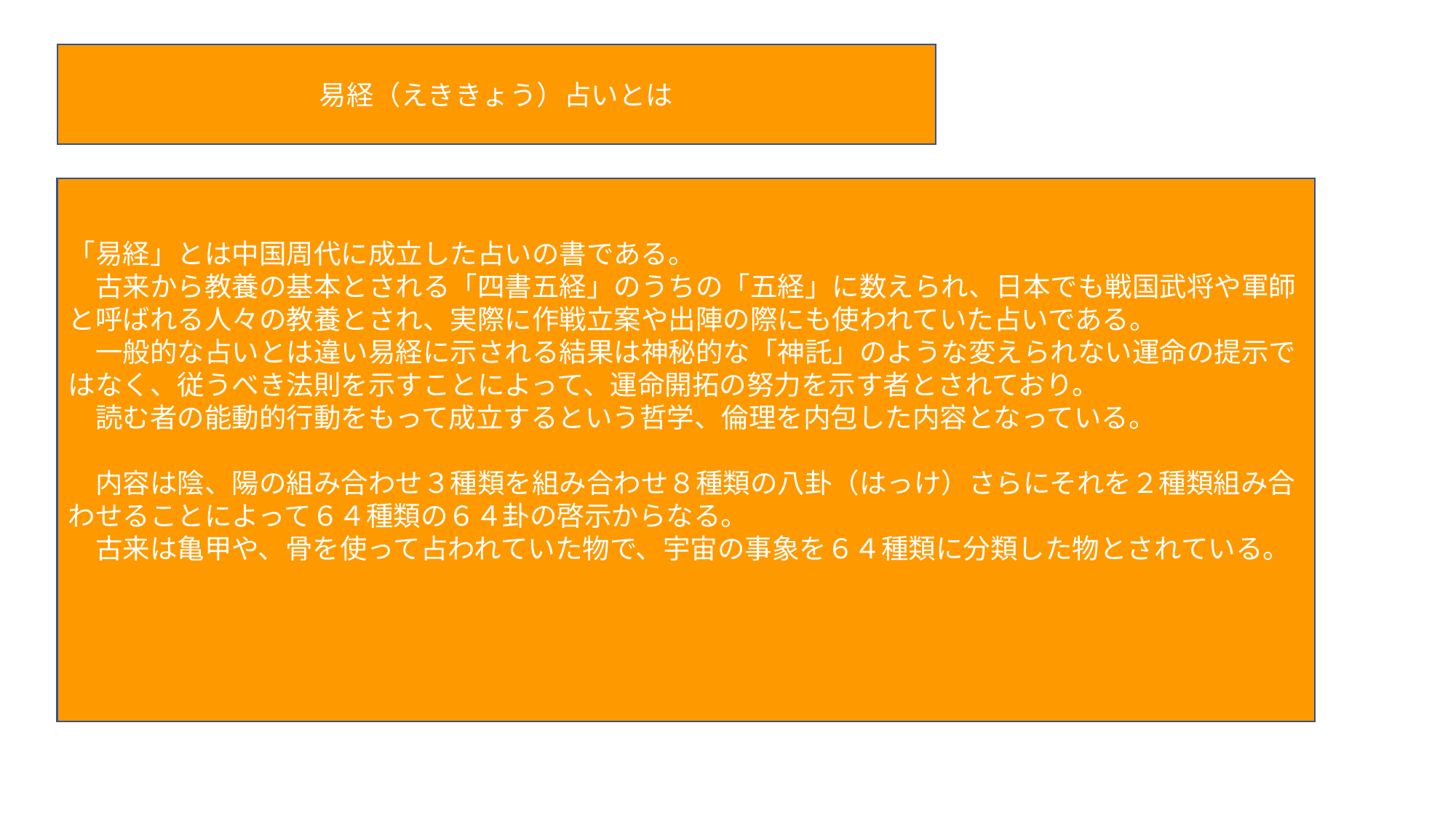

易経（えききょう）占いとは
「易経」とは中国周代に成立した占いの書である。
　古来から教養の基本とされる「四書五経」のうちの「五経」に数えられ、日本でも戦国武将や軍師と呼ばれる人々の教養とされ、実際に作戦立案や出陣の際にも使われていた占いである。
　一般的な占いとは違い易経に示される結果は神秘的な「神託」のような変えられない運命の提示ではなく、従うべき法則を示すことによって、運命開拓の努力を示す者とされており。
　読む者の能動的行動をもって成立するという哲学、倫理を内包した内容となっている。

　内容は陰、陽の組み合わせ３種類を組み合わせ８種類の八卦（はっけ）さらにそれを２種類組み合わせることによって６４種類の６４卦の啓示からなる。
　古来は亀甲や、骨を使って占われていた物で、宇宙の事象を６４種類に分類した物とされている。